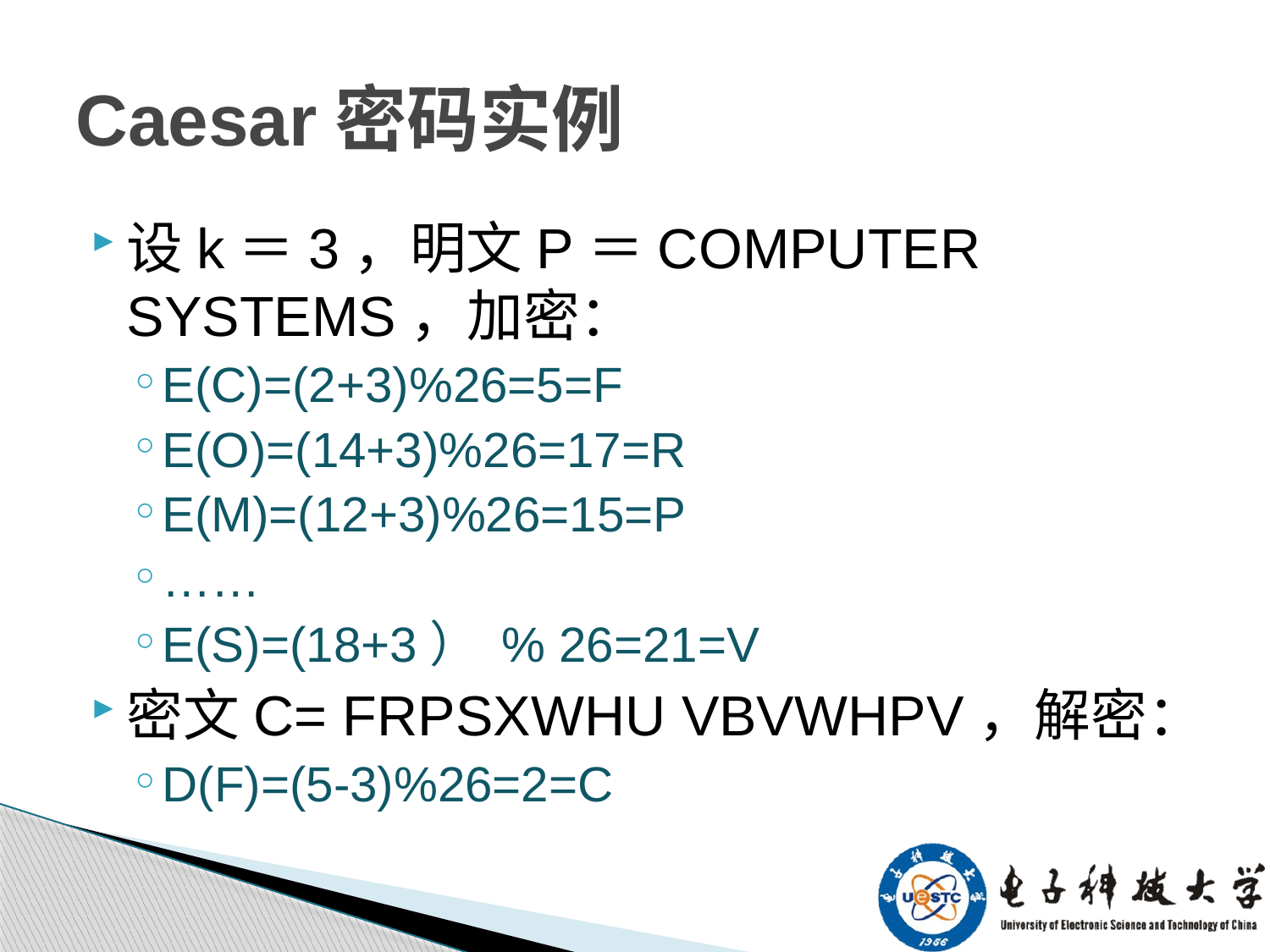

# Caesar密码实例
设k＝3，明文P＝COMPUTER SYSTEMS，加密：
E(C)=(2+3)%26=5=F
E(O)=(14+3)%26=17=R
E(M)=(12+3)%26=15=P
……
E(S)=(18+3） % 26=21=V
密文C= FRPSXWHU VBVWHPV，解密：
D(F)=(5-3)%26=2=C
31